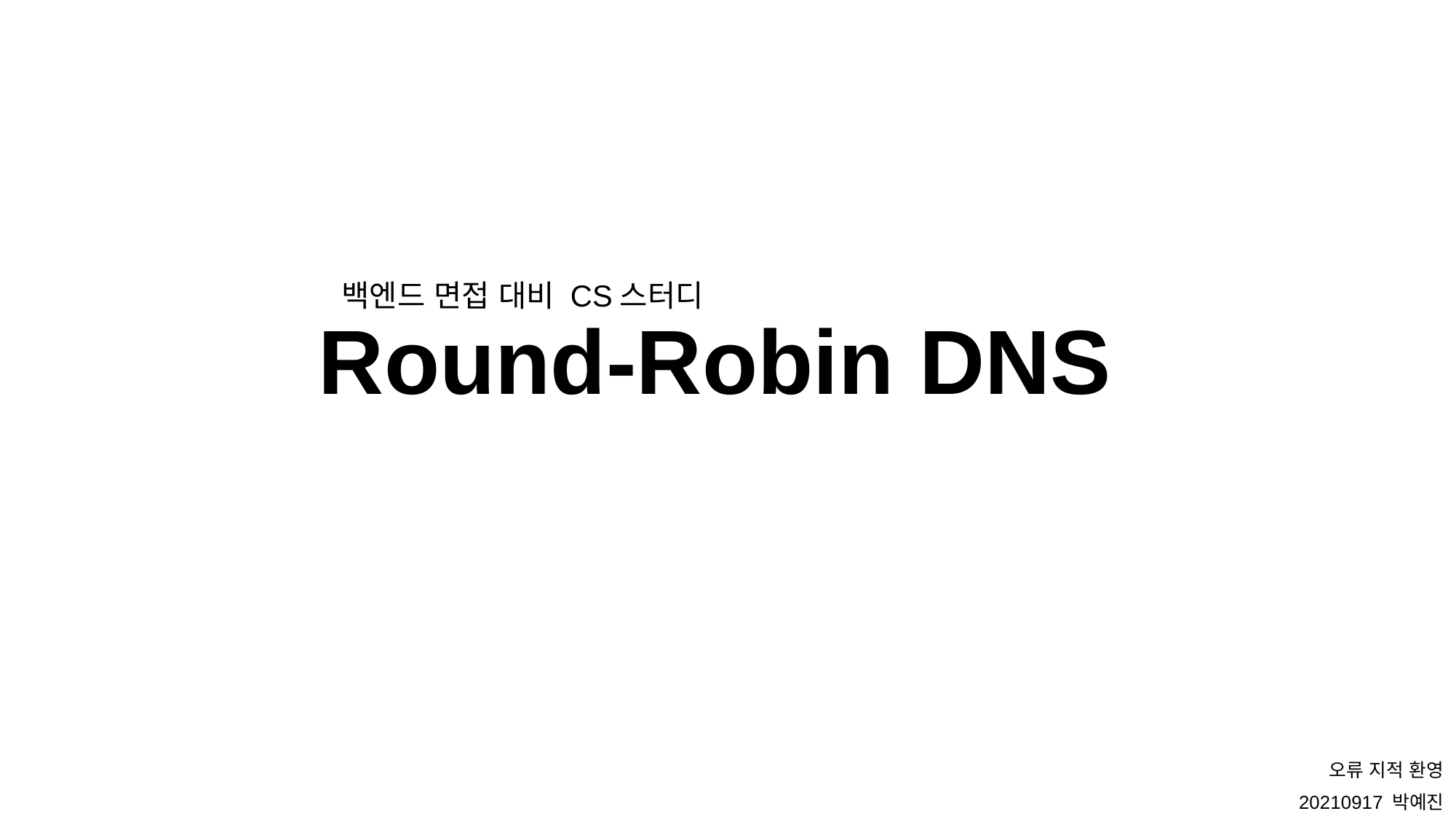

# Round-Robin DNS
백엔드 면접 대비 CS스터디
오류 지적 환영
20210917 박예진